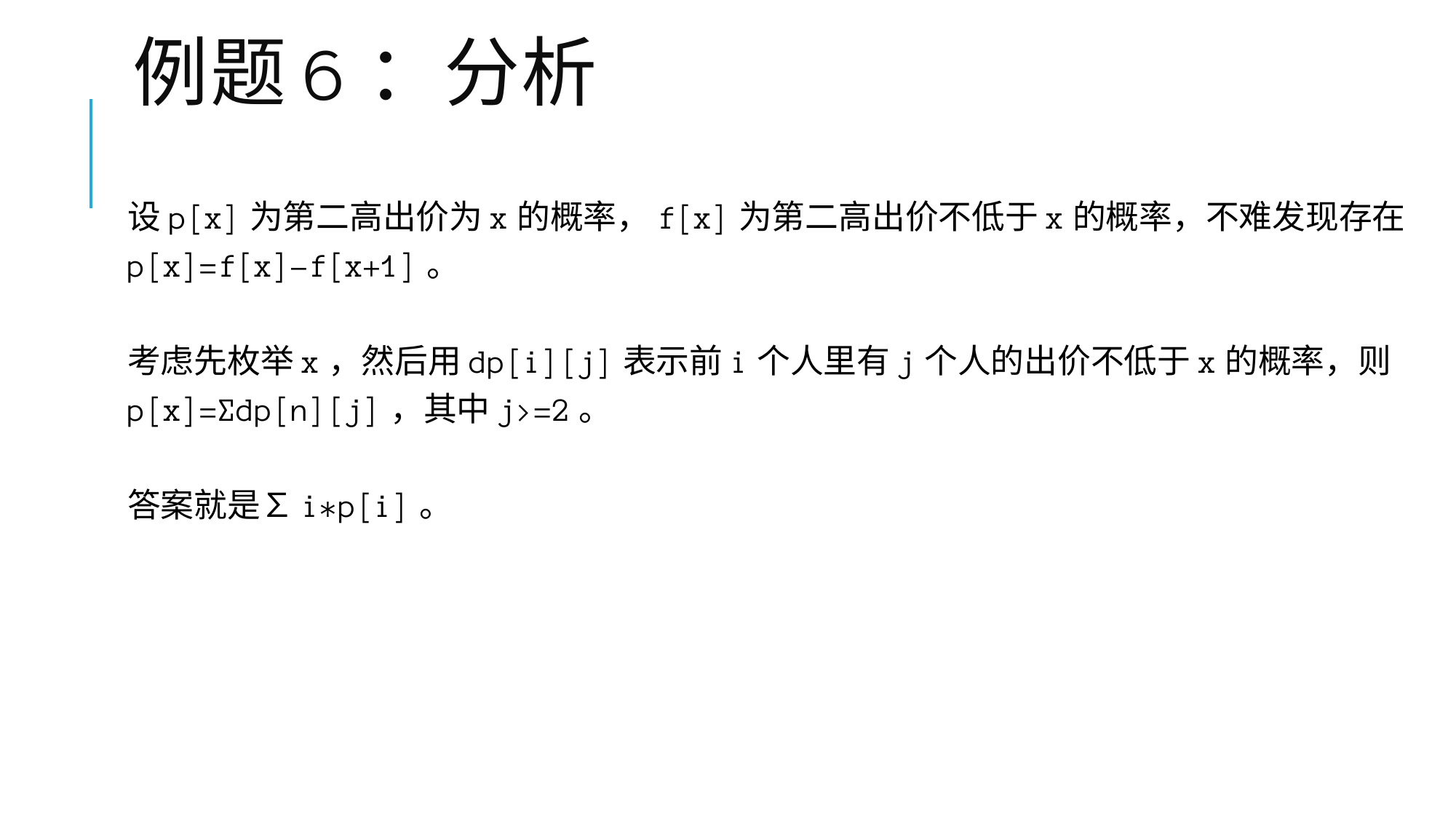

# 例题6：分析
设p[x]为第二高出价为x的概率，f[x]为第二高出价不低于x的概率，不难发现存在p[x]=f[x]-f[x+1]。

考虑先枚举x，然后用dp[i][j]表示前i个人里有j个人的出价不低于x的概率，则p[x]=∑dp[n][j]，其中j>=2。

答案就是∑i*p[i]。